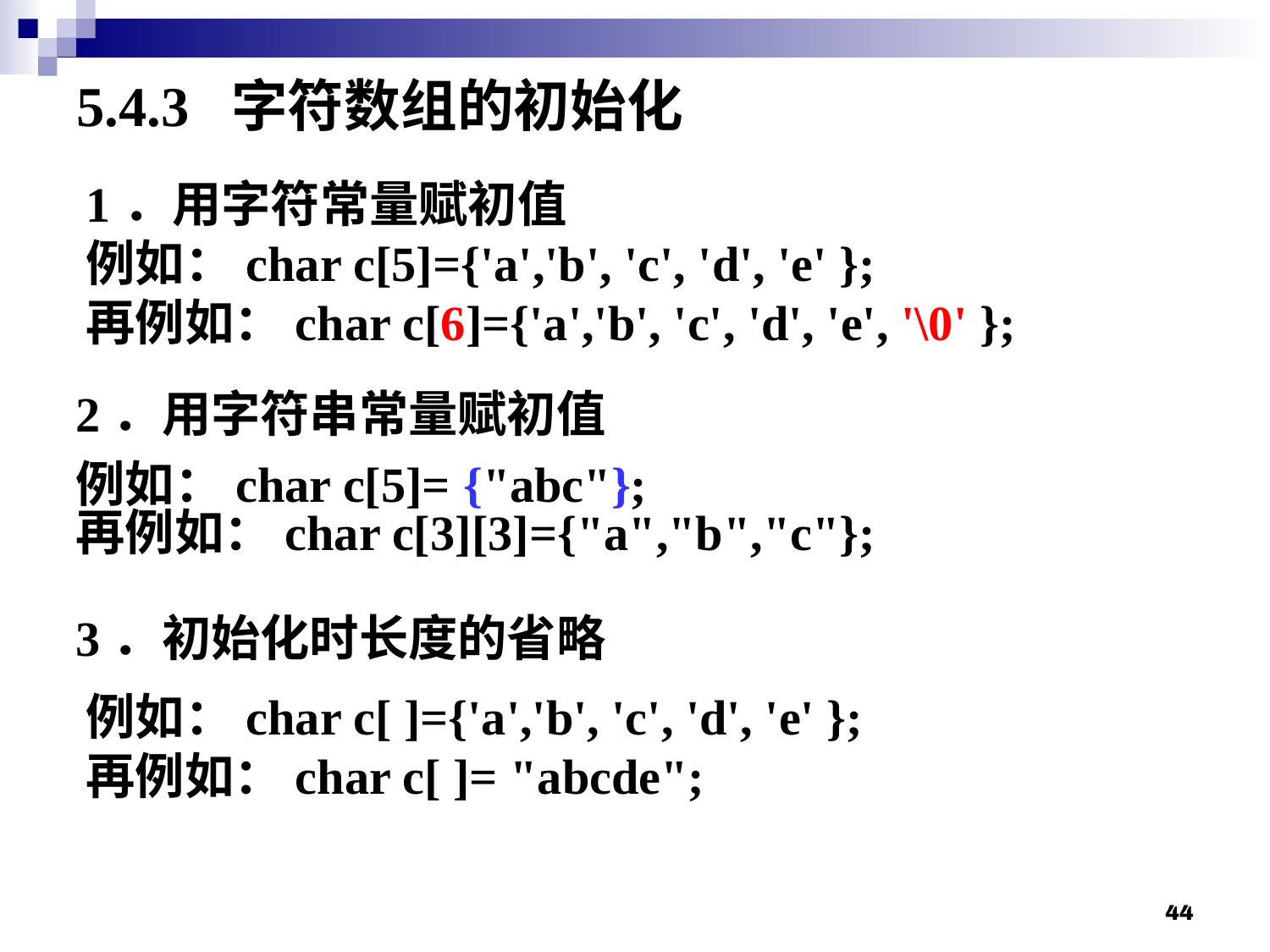

# 5.4.3  字符数组的初始化
1．用字符常量赋初值
例如：char c[5]={'a','b', 'c', 'd', 'e' };
再例如：char c[6]={'a','b', 'c', 'd', 'e', '\0' };

2．用字符串常量赋初值
例如：char c[5]= {"abc"};
再例如：char c[3][3]={"a","b","c"};

3．初始化时长度的省略
例如：char c[ ]={'a','b', 'c', 'd', 'e' };
再例如：char c[ ]= "abcde";
44